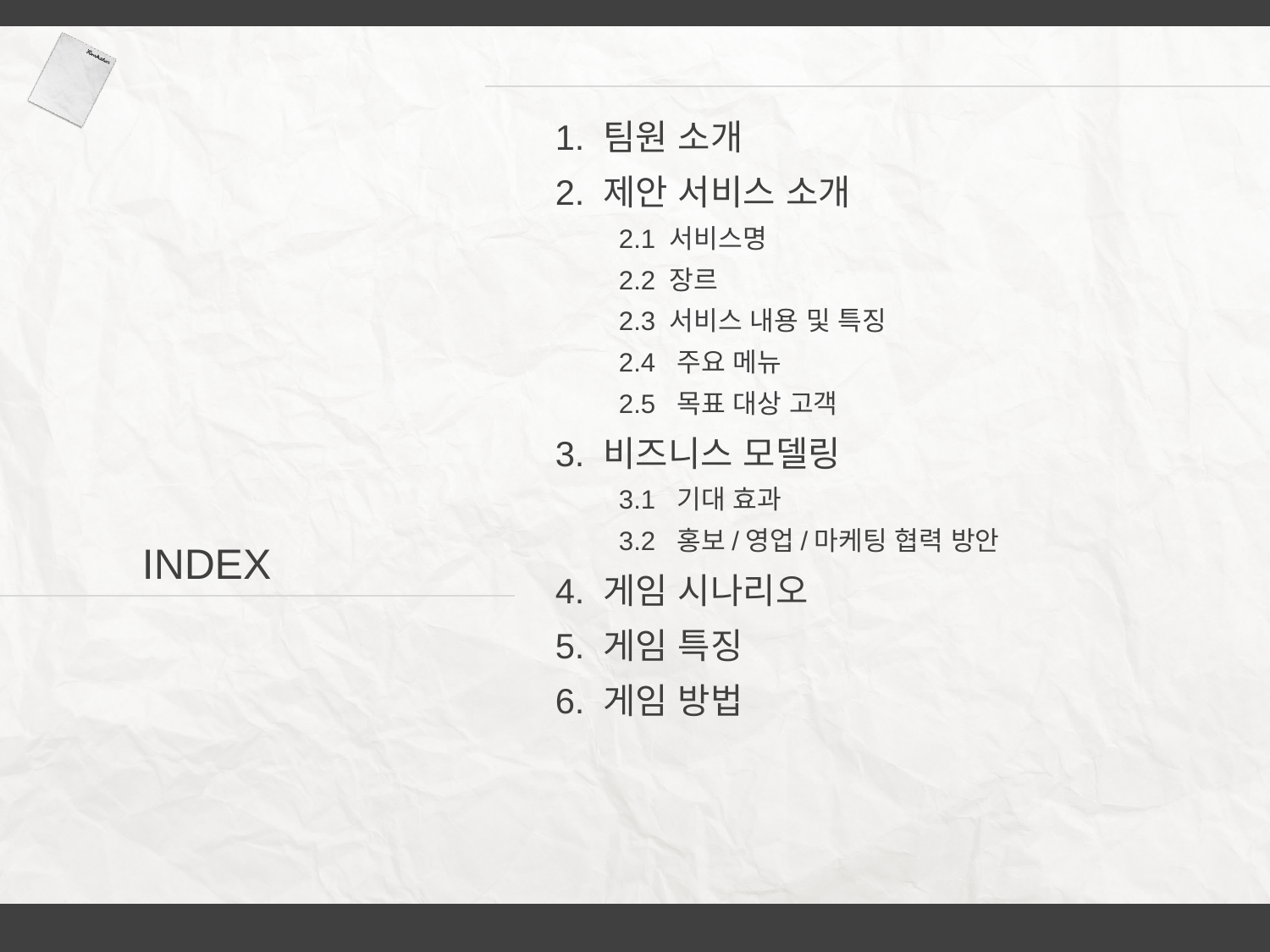

1. 팀원 소개
2. 제안 서비스 소개
2.1 서비스명
2.2 장르
2.3 서비스 내용 및 특징
2.4  주요 메뉴
2.5  목표 대상 고객
3. 비즈니스 모델링
3.1  기대 효과
3.2  홍보/영업/마케팅 협력 방안
4. 게임 시나리오
5. 게임 특징
6. 게임 방법

INDEX